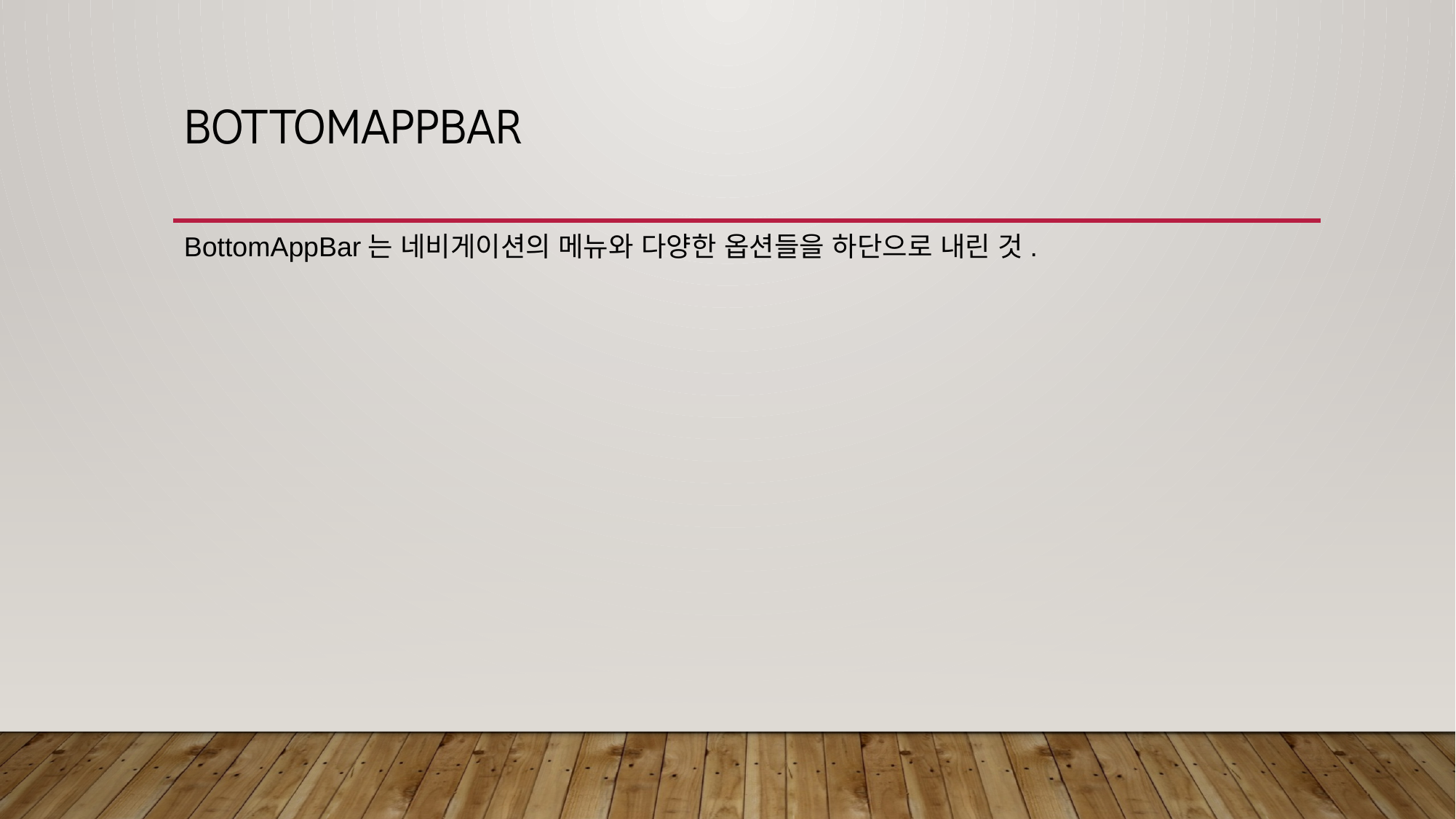

# BoTtomappbar
BottomAppBar는 네비게이션의 메뉴와 다양한 옵션들을 하단으로 내린 것.